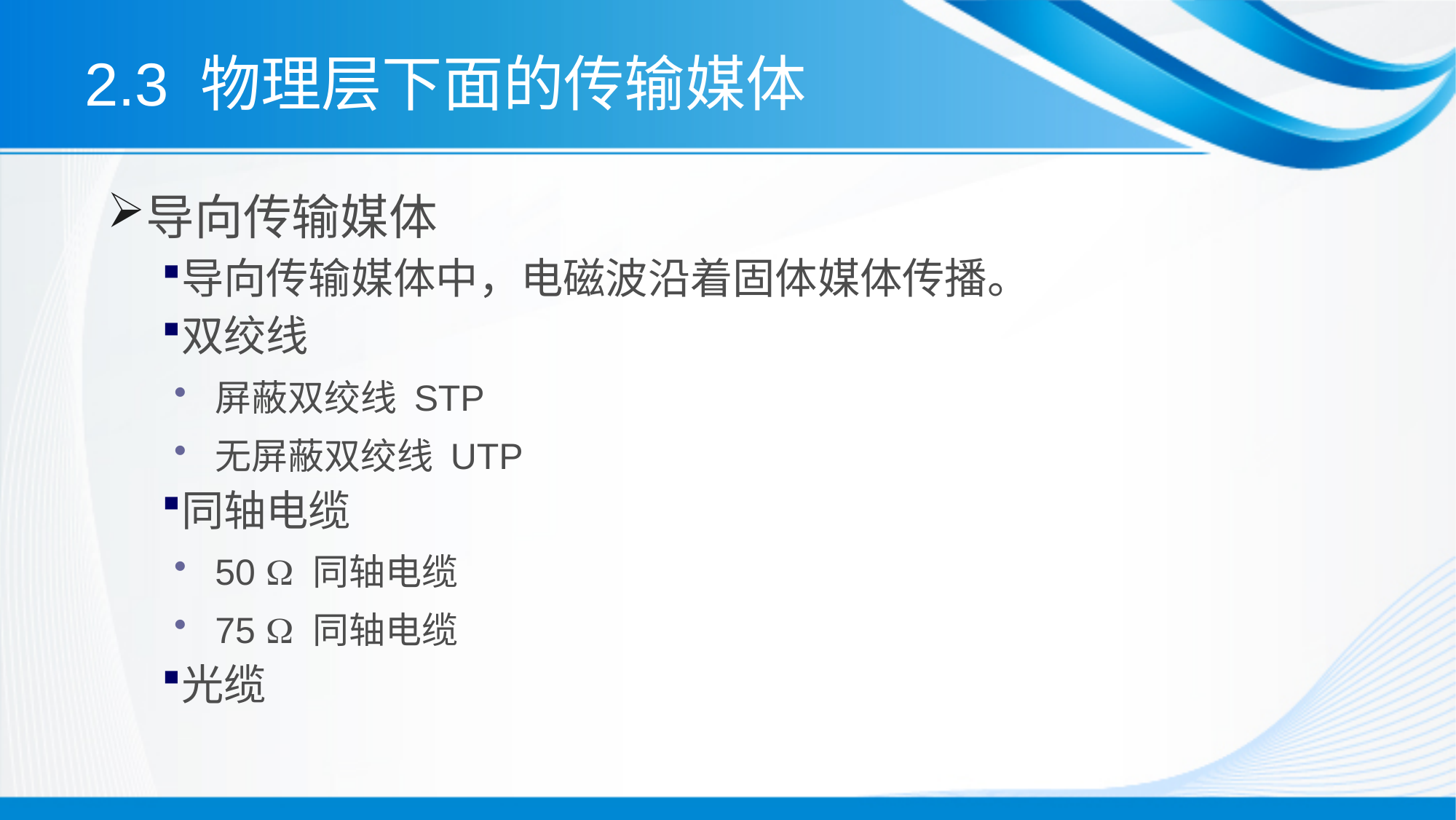

# 2.3 物理层下面的传输媒体
导向传输媒体
导向传输媒体中，电磁波沿着固体媒体传播。
双绞线
屏蔽双绞线 STP
无屏蔽双绞线 UTP
同轴电缆
50 Ω 同轴电缆
75 Ω 同轴电缆
光缆